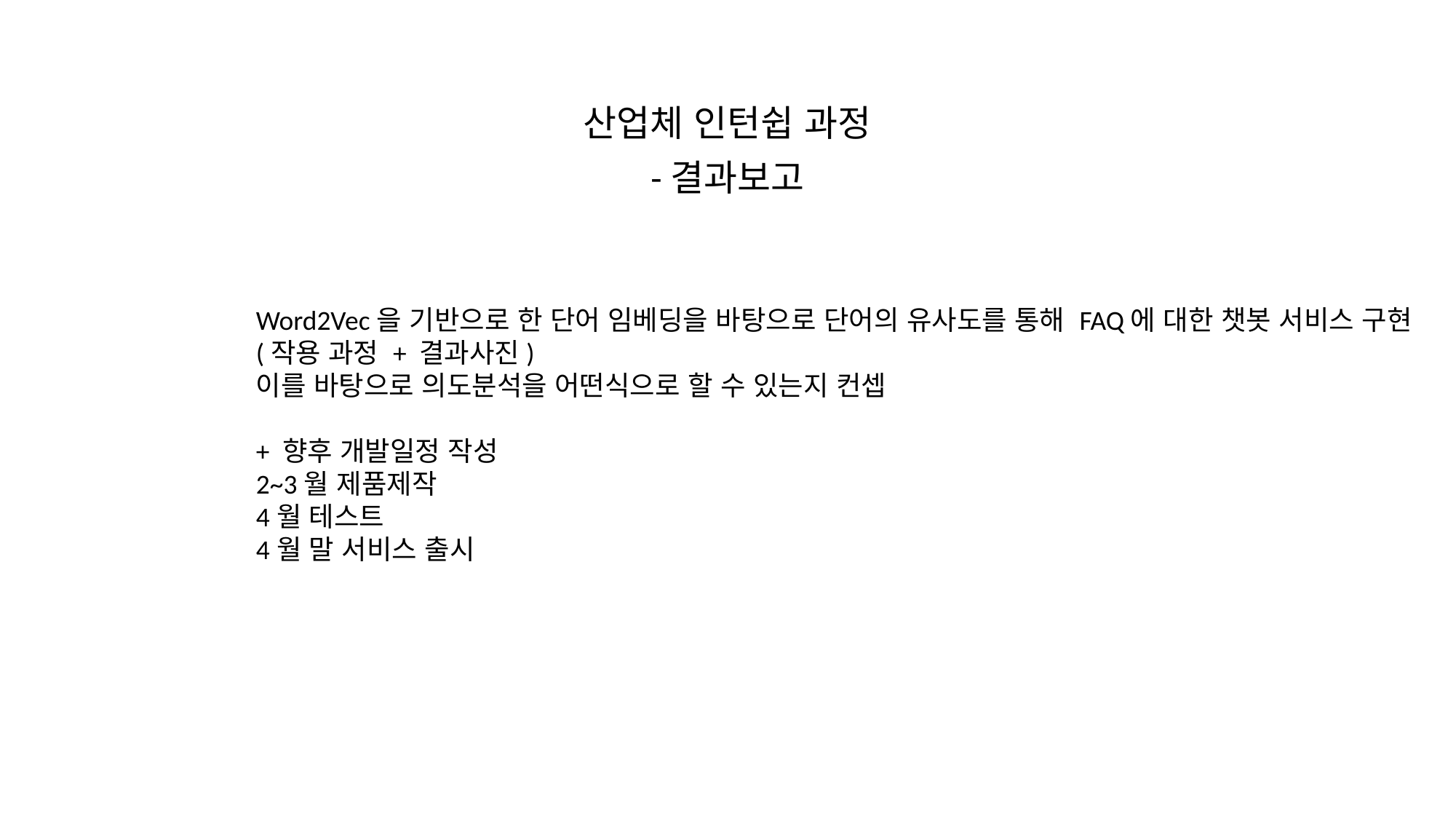

산업체 인턴쉽 과정
-결과보고
Word2Vec을 기반으로 한 단어 임베딩을 바탕으로 단어의 유사도를 통해 FAQ에 대한 챗봇 서비스 구현
(작용 과정 + 결과사진)
이를 바탕으로 의도분석을 어떤식으로 할 수 있는지 컨셉

+ 향후 개발일정 작성
2~3월 제품제작
4월 테스트
4월 말 서비스 출시